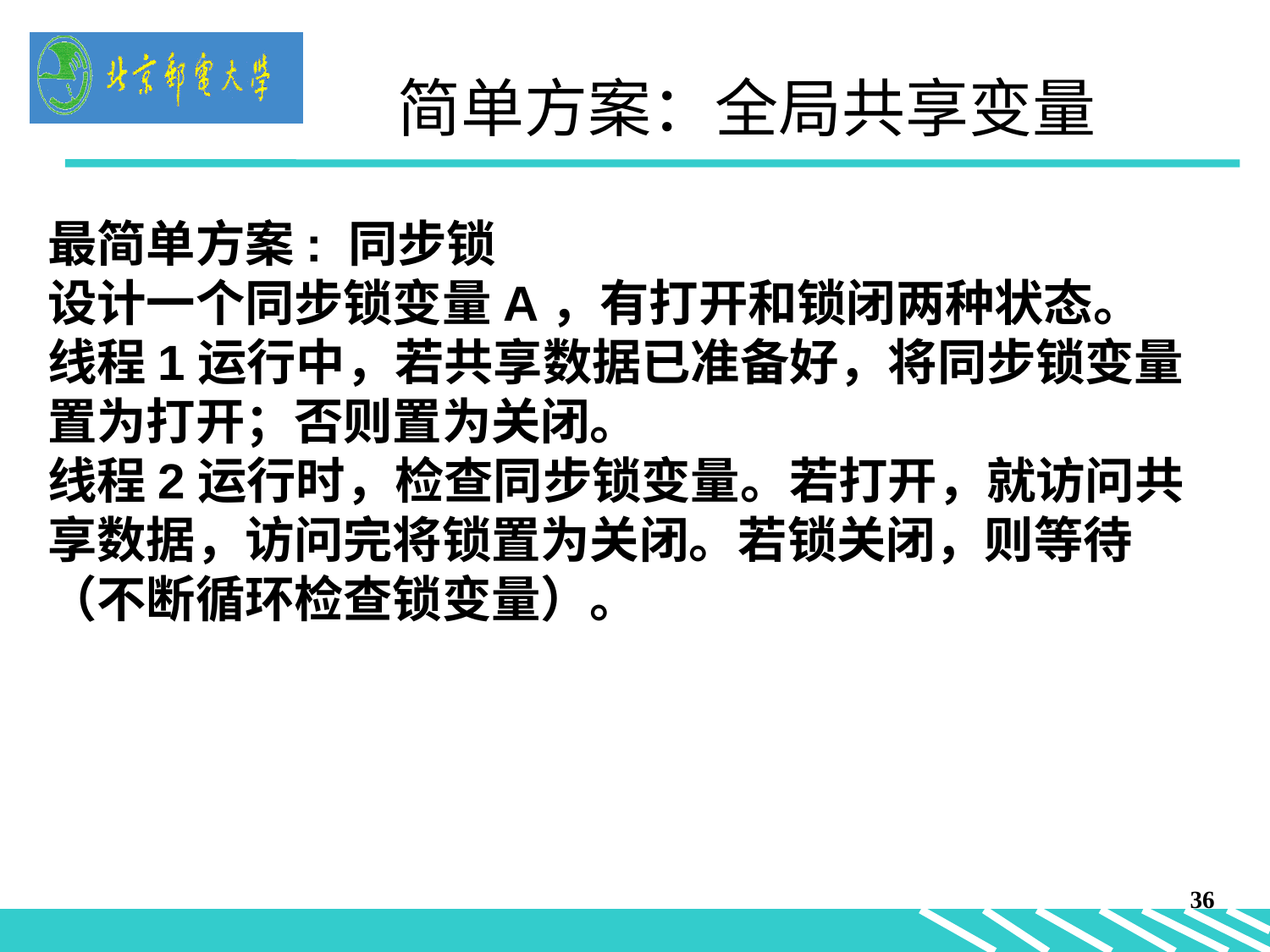

简单方案：全局共享变量
最简单方案: 同步锁
设计一个同步锁变量A，有打开和锁闭两种状态。
线程1运行中，若共享数据已准备好，将同步锁变量置为打开；否则置为关闭。
线程2运行时，检查同步锁变量。若打开，就访问共享数据，访问完将锁置为关闭。若锁关闭，则等待（不断循环检查锁变量）。
36